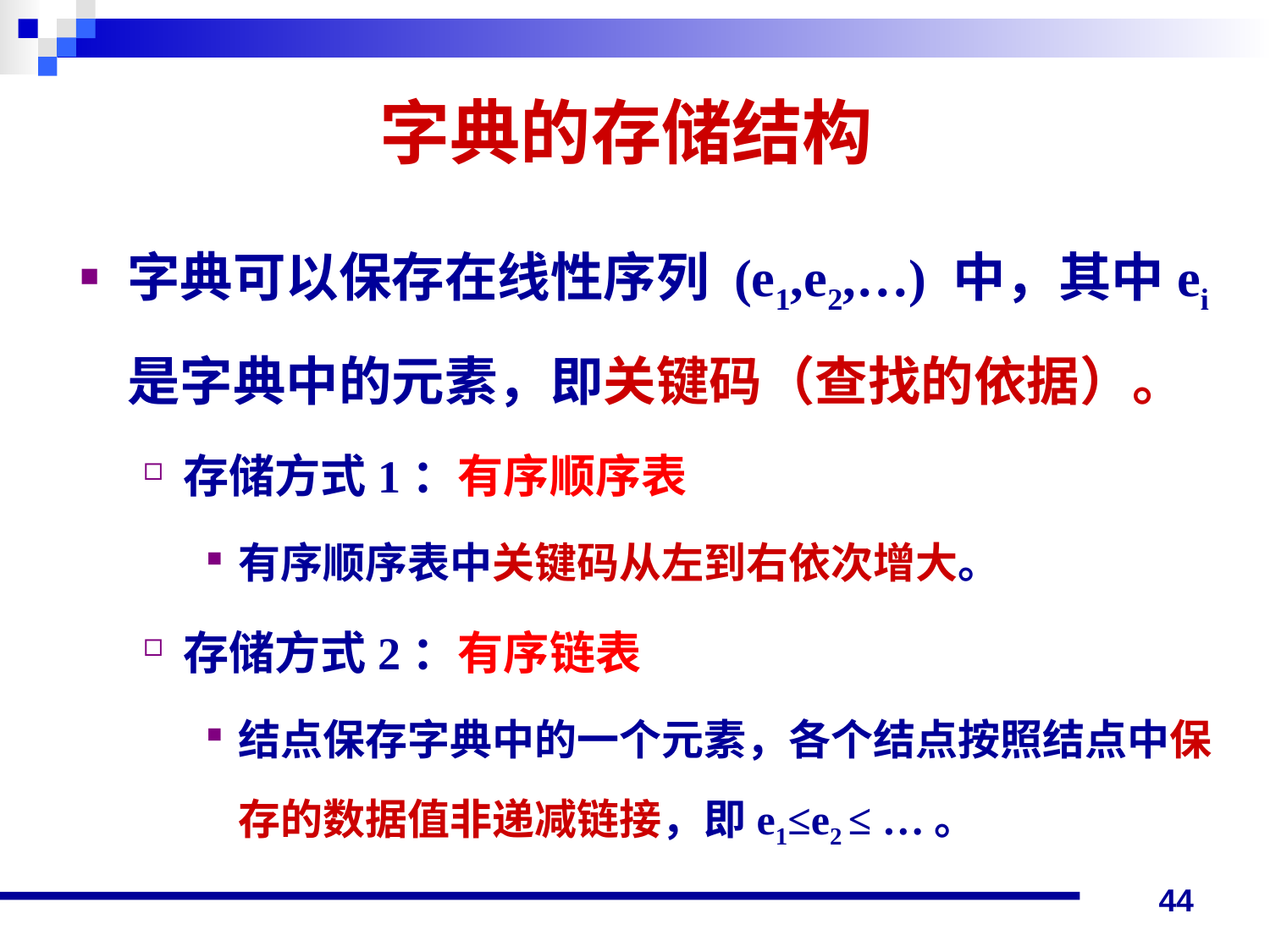

# 字典的存储结构
字典可以保存在线性序列 (e1,e2,…) 中，其中ei 是字典中的元素，即关键码（查找的依据）。
存储方式1：有序顺序表
有序顺序表中关键码从左到右依次增大。
存储方式2：有序链表
结点保存字典中的一个元素，各个结点按照结点中保存的数据值非递减链接，即e1≤e2 ≤ …。
44